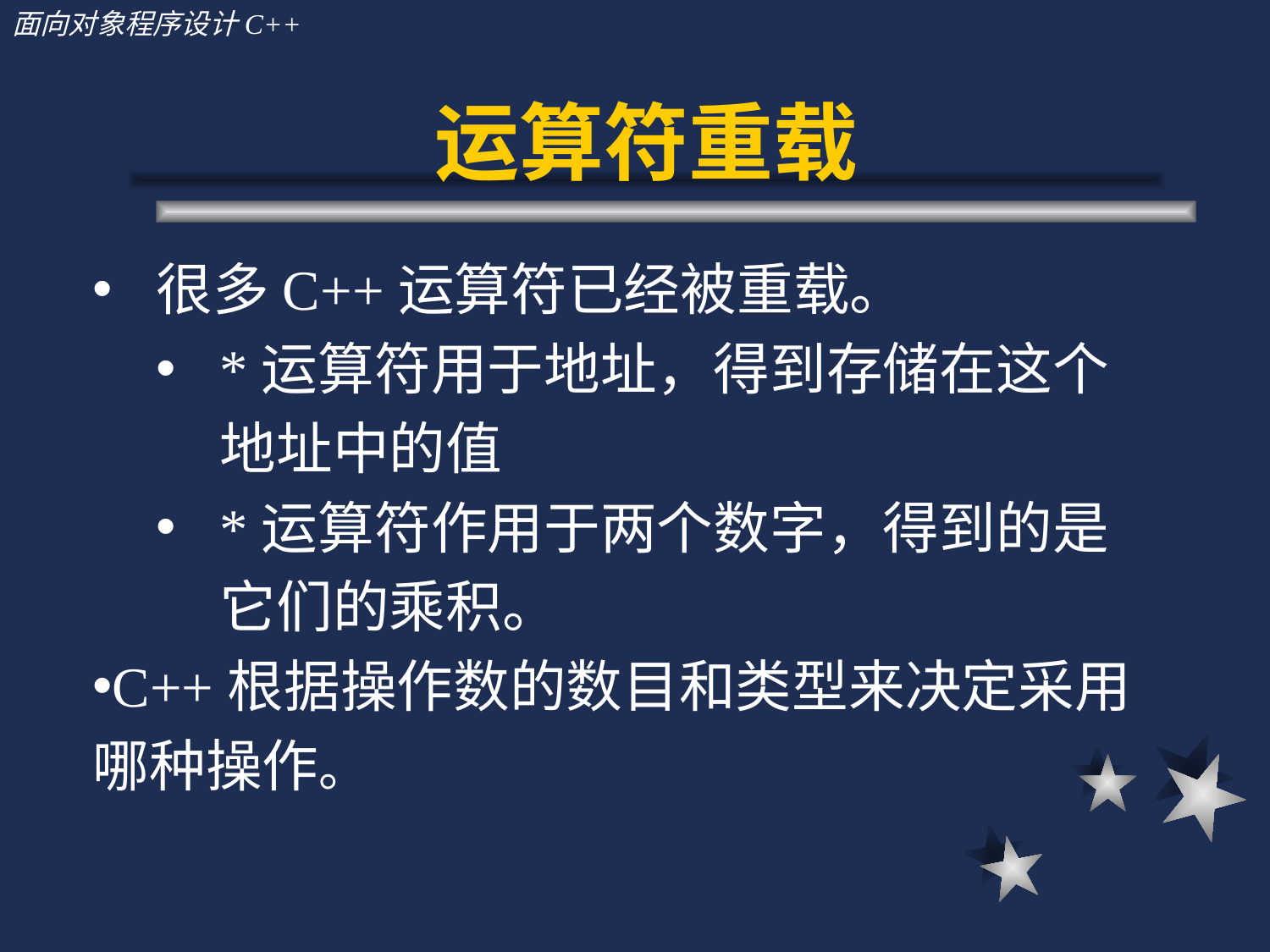

运算符重载
很多C++运算符已经被重载。
*运算符用于地址，得到存储在这个地址中的值
*运算符作用于两个数字，得到的是它们的乘积。
C++根据操作数的数目和类型来决定采用哪种操作。